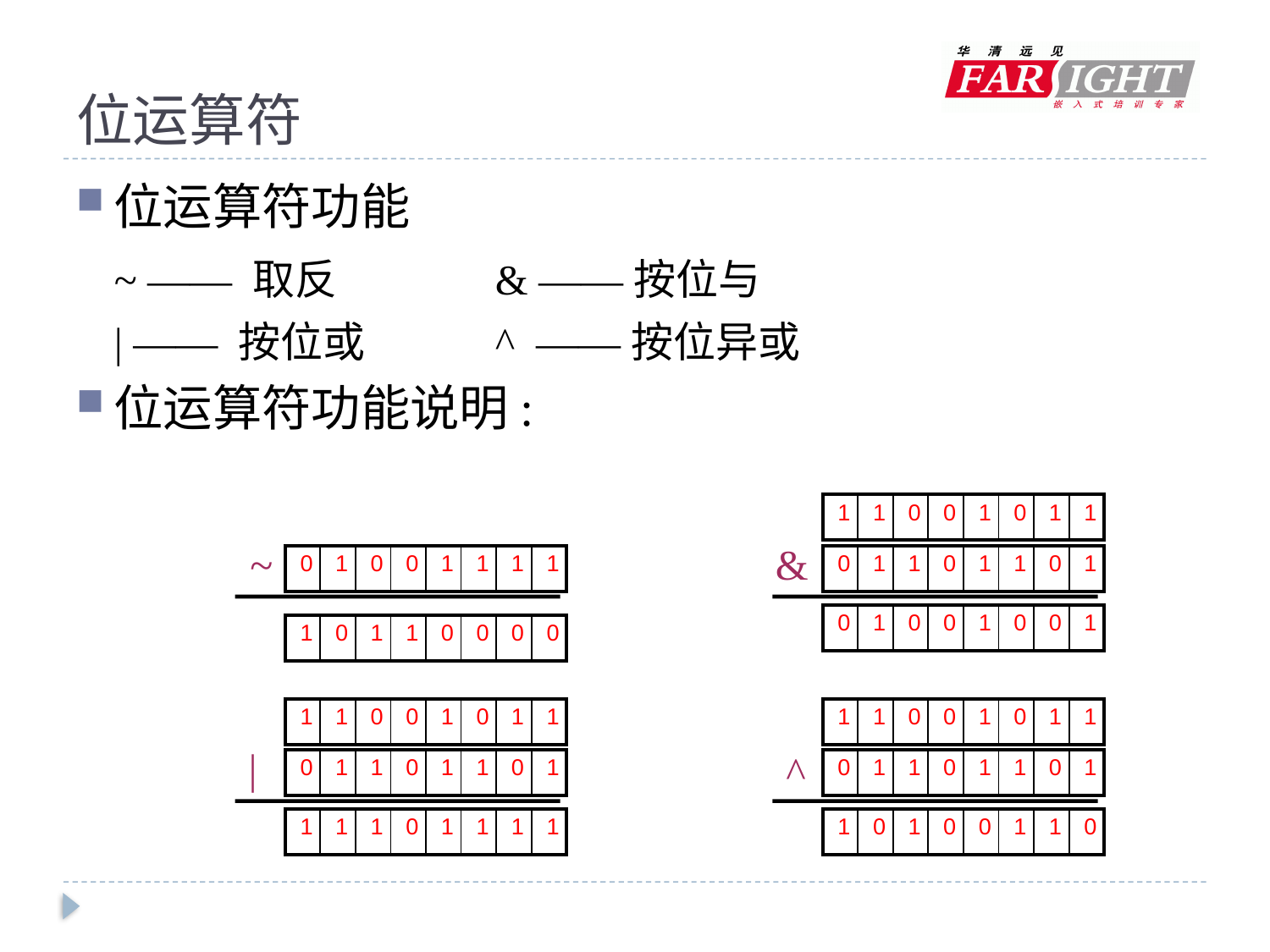

# 位运算符
位运算符功能
	~ —— 取反		& ——按位与
	| —— 按位或		^  ——按位异或
位运算符功能说明:
| 1 | 1 | 0 | 0 | 1 | 0 | 1 | 1 |
| --- | --- | --- | --- | --- | --- | --- | --- |
~
&
| 0 | 1 | 0 | 0 | 1 | 1 | 1 | 1 |
| --- | --- | --- | --- | --- | --- | --- | --- |
| 0 | 1 | 1 | 0 | 1 | 1 | 0 | 1 |
| --- | --- | --- | --- | --- | --- | --- | --- |

| 0 | 1 | 0 | 0 | 1 | 0 | 0 | 1 |
| --- | --- | --- | --- | --- | --- | --- | --- |
| 1 | 0 | 1 | 1 | 0 | 0 | 0 | 0 |
| --- | --- | --- | --- | --- | --- | --- | --- |
| 1 | 1 | 0 | 0 | 1 | 0 | 1 | 1 |
| --- | --- | --- | --- | --- | --- | --- | --- |
| 1 | 1 | 0 | 0 | 1 | 0 | 1 | 1 |
| --- | --- | --- | --- | --- | --- | --- | --- |
 |
 ^
| 0 | 1 | 1 | 0 | 1 | 1 | 0 | 1 |
| --- | --- | --- | --- | --- | --- | --- | --- |
| 0 | 1 | 1 | 0 | 1 | 1 | 0 | 1 |
| --- | --- | --- | --- | --- | --- | --- | --- |

| 1 | 1 | 1 | 0 | 1 | 1 | 1 | 1 |
| --- | --- | --- | --- | --- | --- | --- | --- |
| 1 | 0 | 1 | 0 | 0 | 1 | 1 | 0 |
| --- | --- | --- | --- | --- | --- | --- | --- |